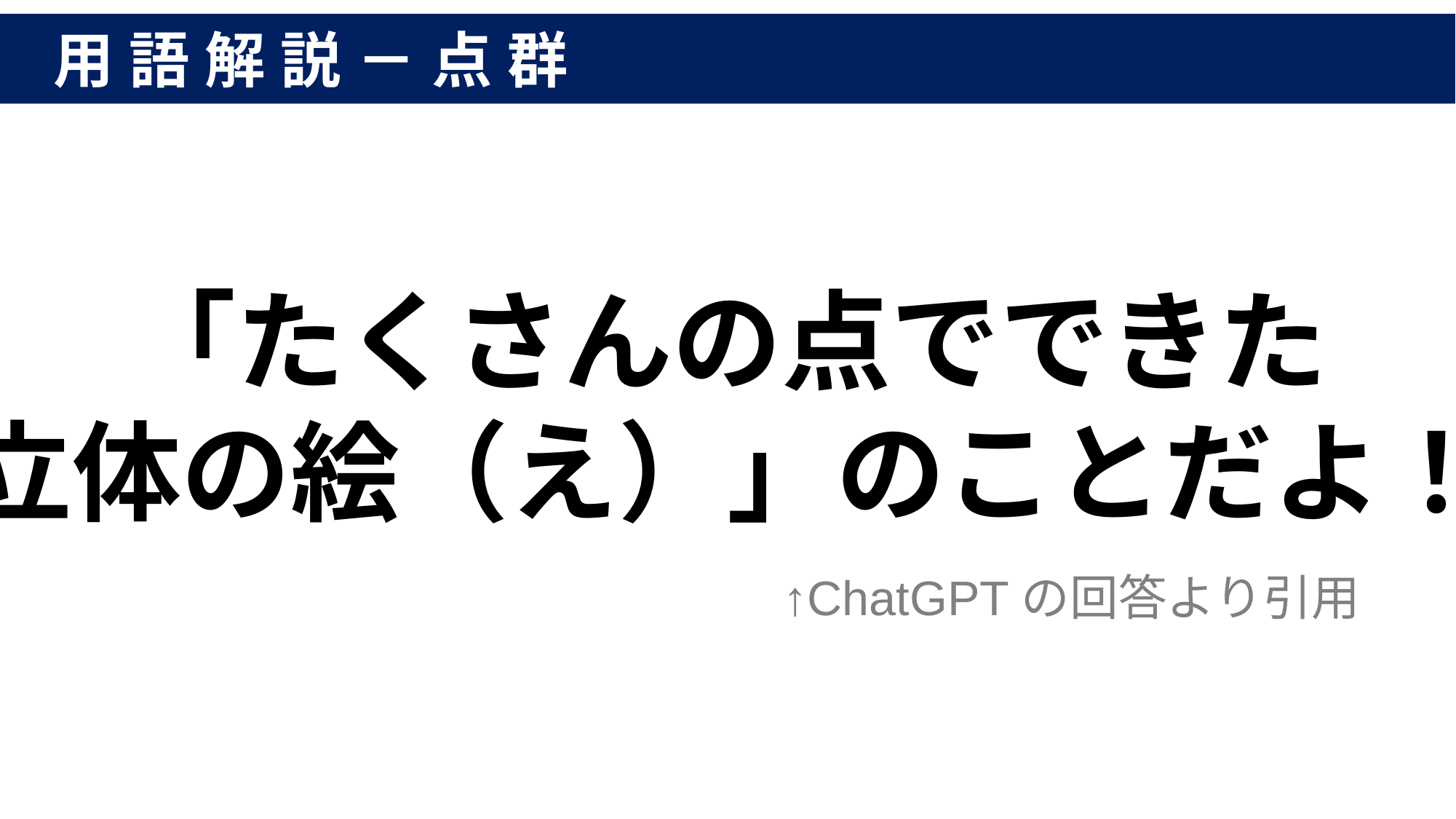

用語解説－点群
「たくさんの点でできた
立体の絵（え）」のことだよ！
↑ChatGPTの回答より引用